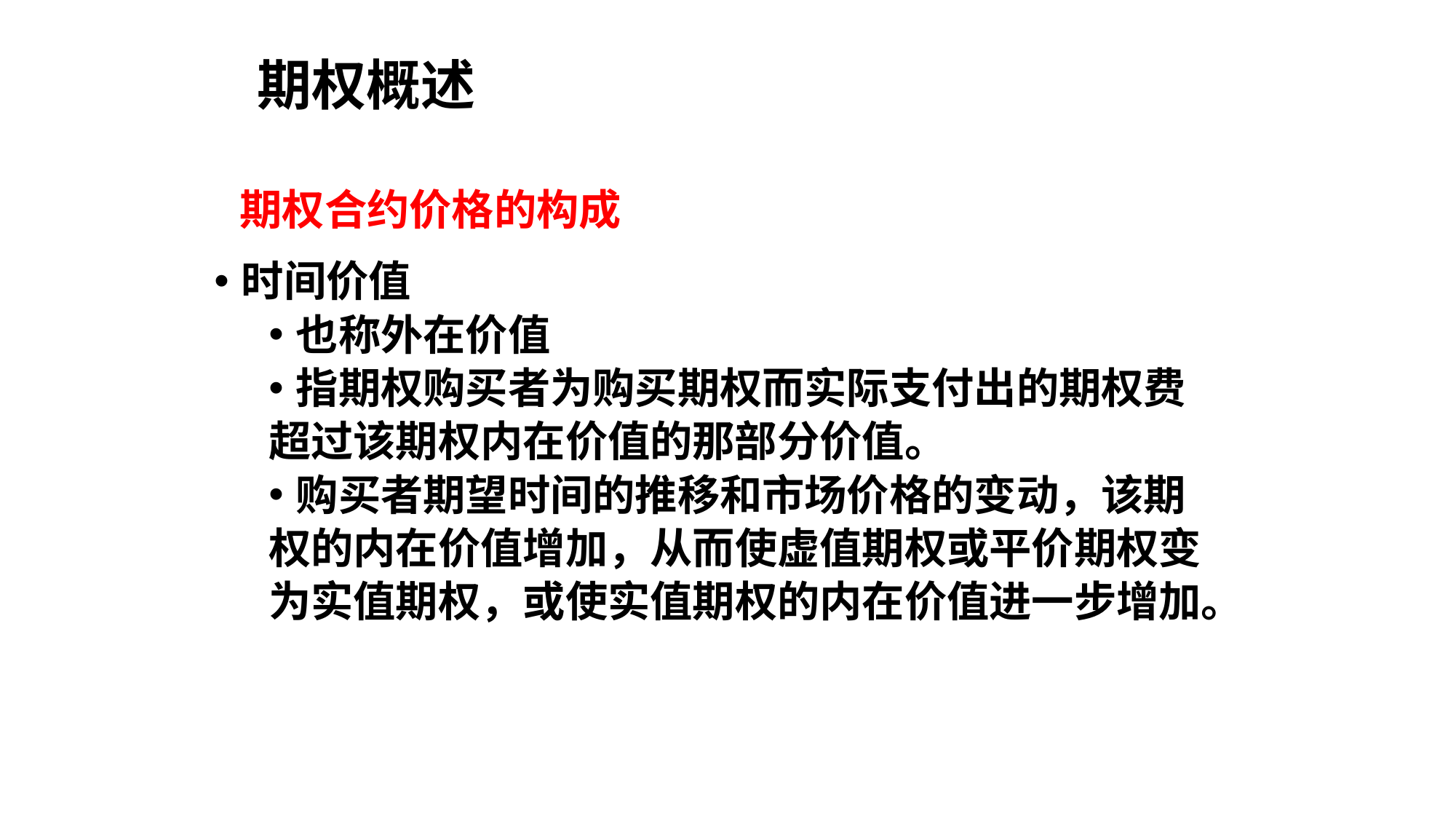

# 期权概述
期权合约价格的构成
时间价值
也称外在价值
指期权购买者为购买期权而实际支付出的期权费
超过该期权内在价值的那部分价值。
购买者期望时间的推移和市场价格的变动，该期
权的内在价值增加，从而使虚值期权或平价期权变
为实值期权，或使实值期权的内在价值进一步增加。